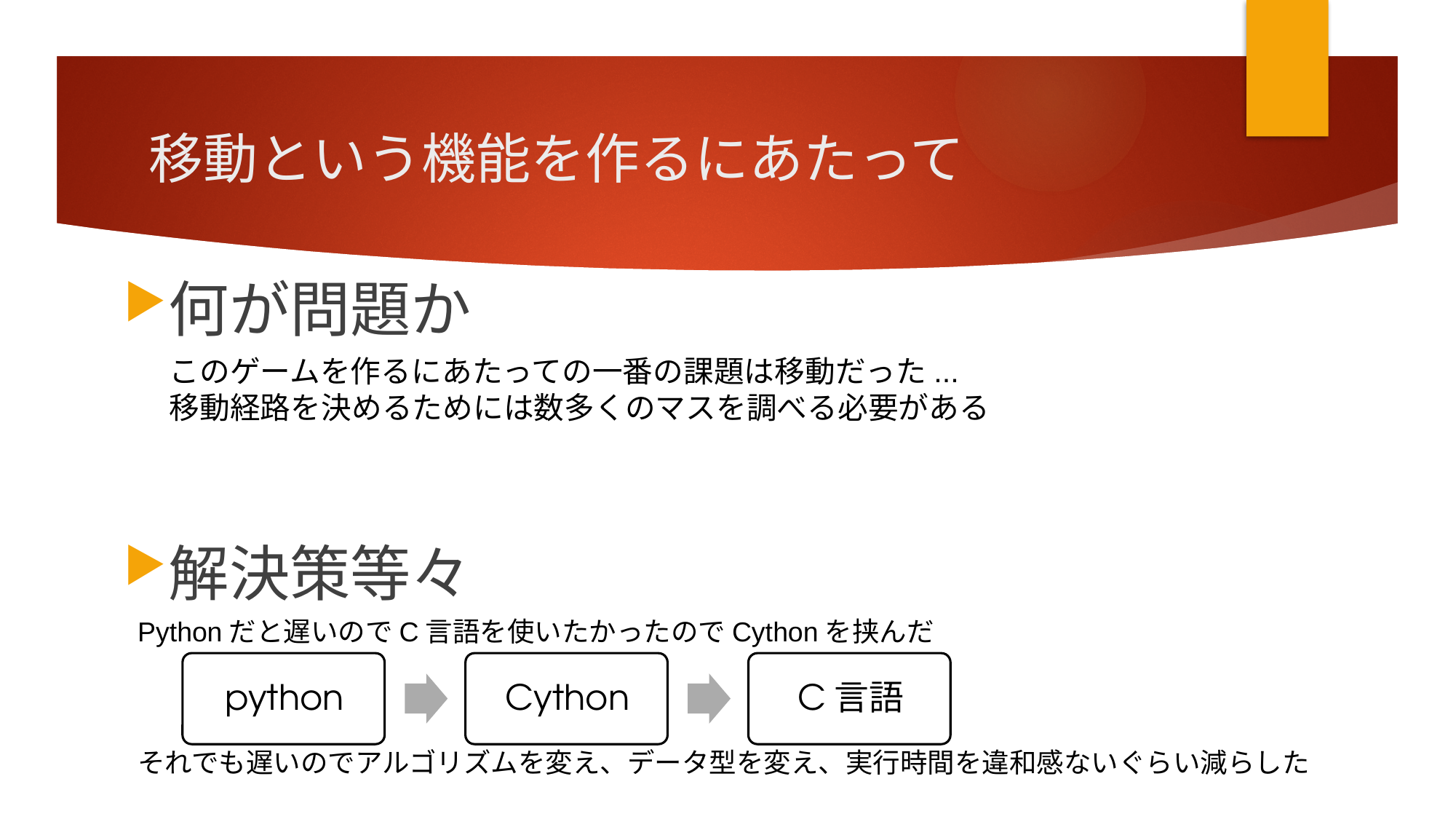

# 移動という機能を作るにあたって
何が問題か

解決策等々
このゲームを作るにあたっての一番の課題は移動だった...
移動経路を決めるためには数多くのマスを調べる必要がある
Pythonだと遅いのでC言語を使いたかったのでCythonを挟んだ

それでも遅いのでアルゴリズムを変え、データ型を変え、実行時間を違和感ないぐらい減らした
python

Cython

C言語